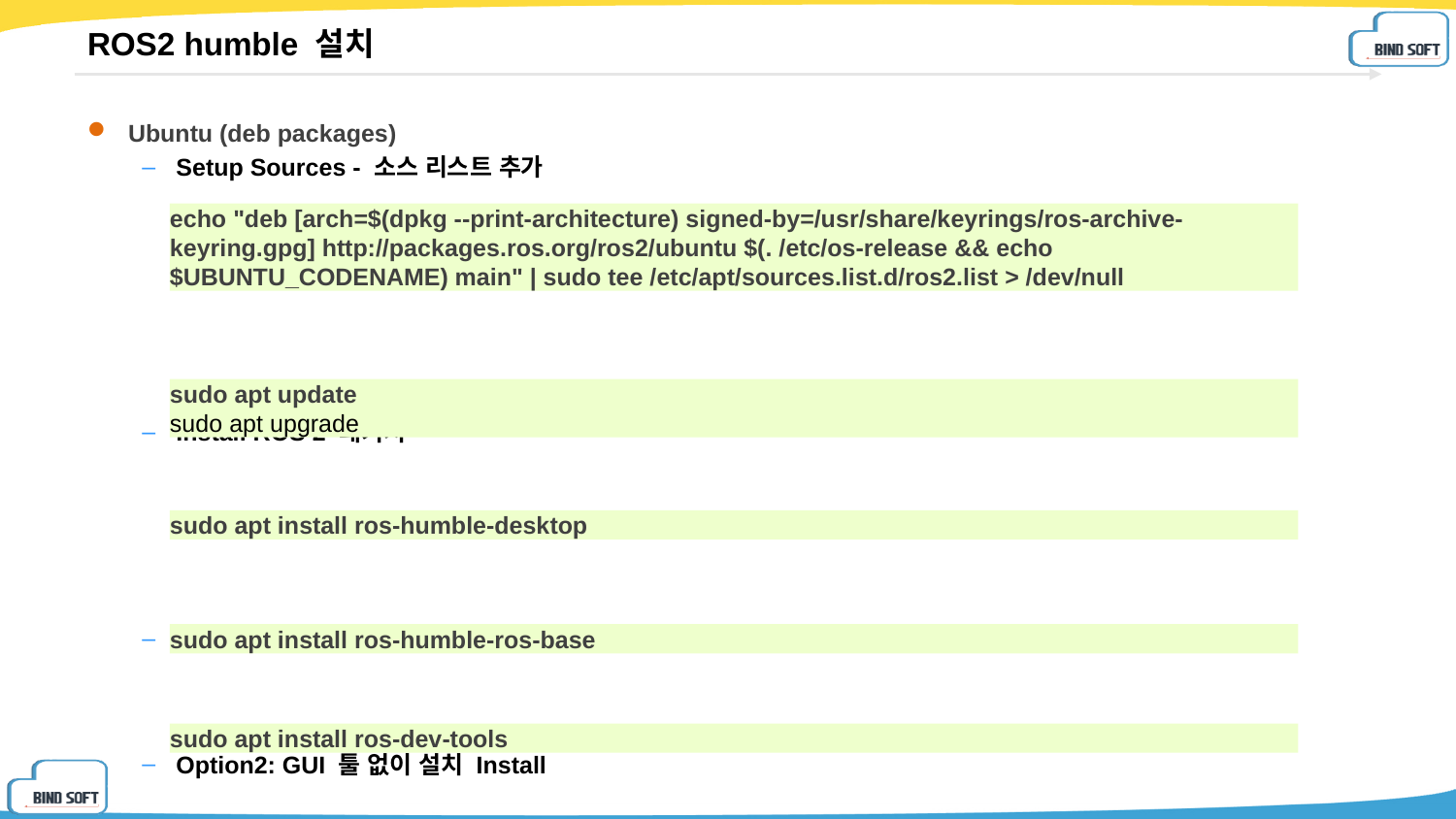

# ROS2 humble 설치
Ubuntu (deb packages)
Setup Sources - 소스 리스트 추가

Install ROS 2 패키지

Option1: Desktop Install

Option2: GUI 툴 없이 설치 Install

ROS 패키지 빌드 툴 설치

echo "deb [arch=$(dpkg --print-architecture) signed-by=/usr/share/keyrings/ros-archive-keyring.gpg] http://packages.ros.org/ros2/ubuntu $(. /etc/os-release && echo $UBUNTU_CODENAME) main" | sudo tee /etc/apt/sources.list.d/ros2.list > /dev/null
sudo apt update
sudo apt upgrade
sudo apt install ros-humble-desktop
sudo apt install ros-humble-ros-base
sudo apt install ros-dev-tools